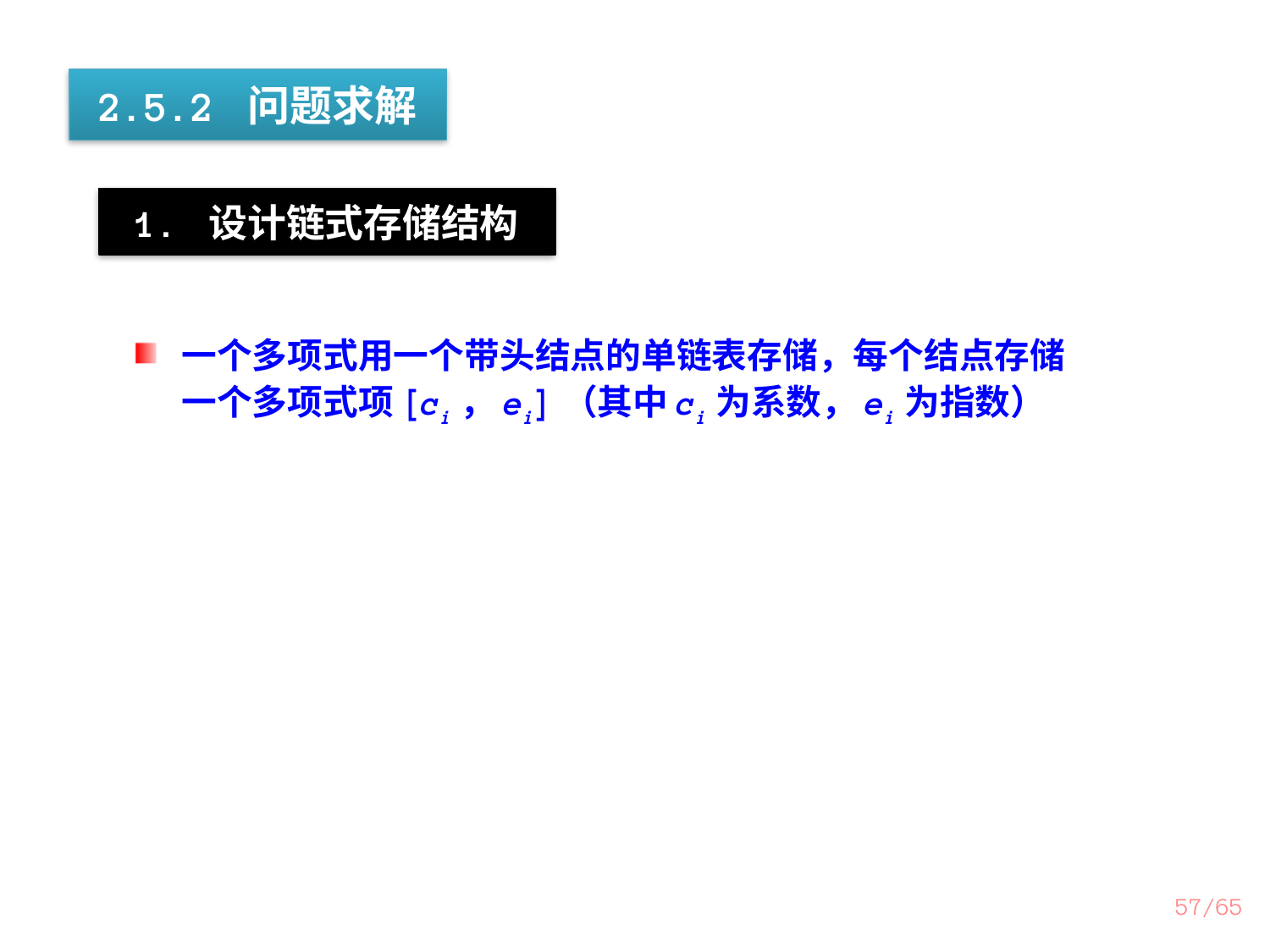

2.5.2 问题求解
1. 设计链式存储结构
一个多项式用一个带头结点的单链表存储，每个结点存储一个多项式项[ci，ei]（其中ci为系数，ei为指数）
57/65